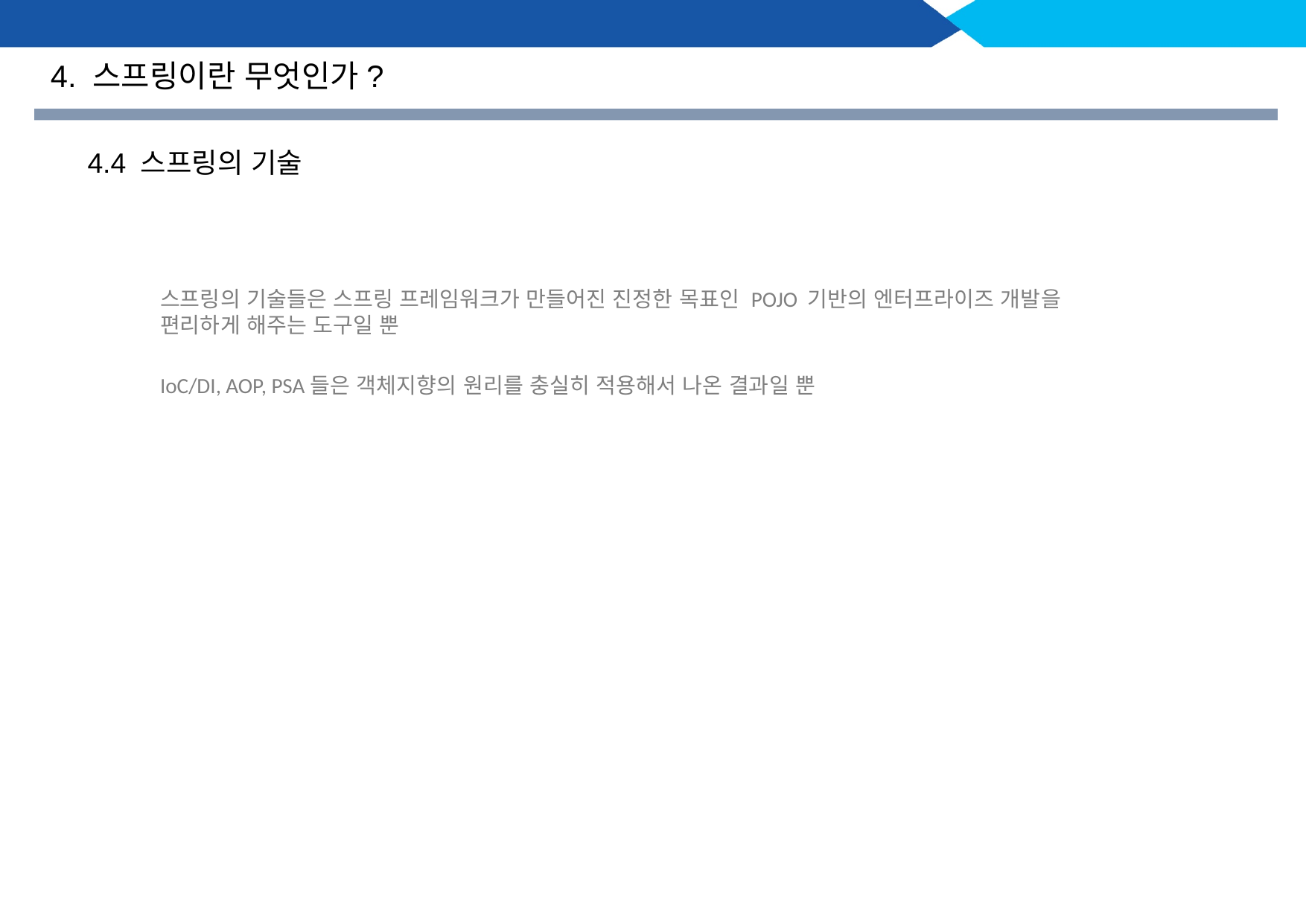

4. 스프링이란 무엇인가?
4.4 스프링의 기술
스프링의 기술들은 스프링 프레임워크가 만들어진 진정한 목표인 POJO 기반의 엔터프라이즈 개발을 편리하게 해주는 도구일 뿐
IoC/DI, AOP, PSA들은 객체지향의 원리를 충실히 적용해서 나온 결과일 뿐